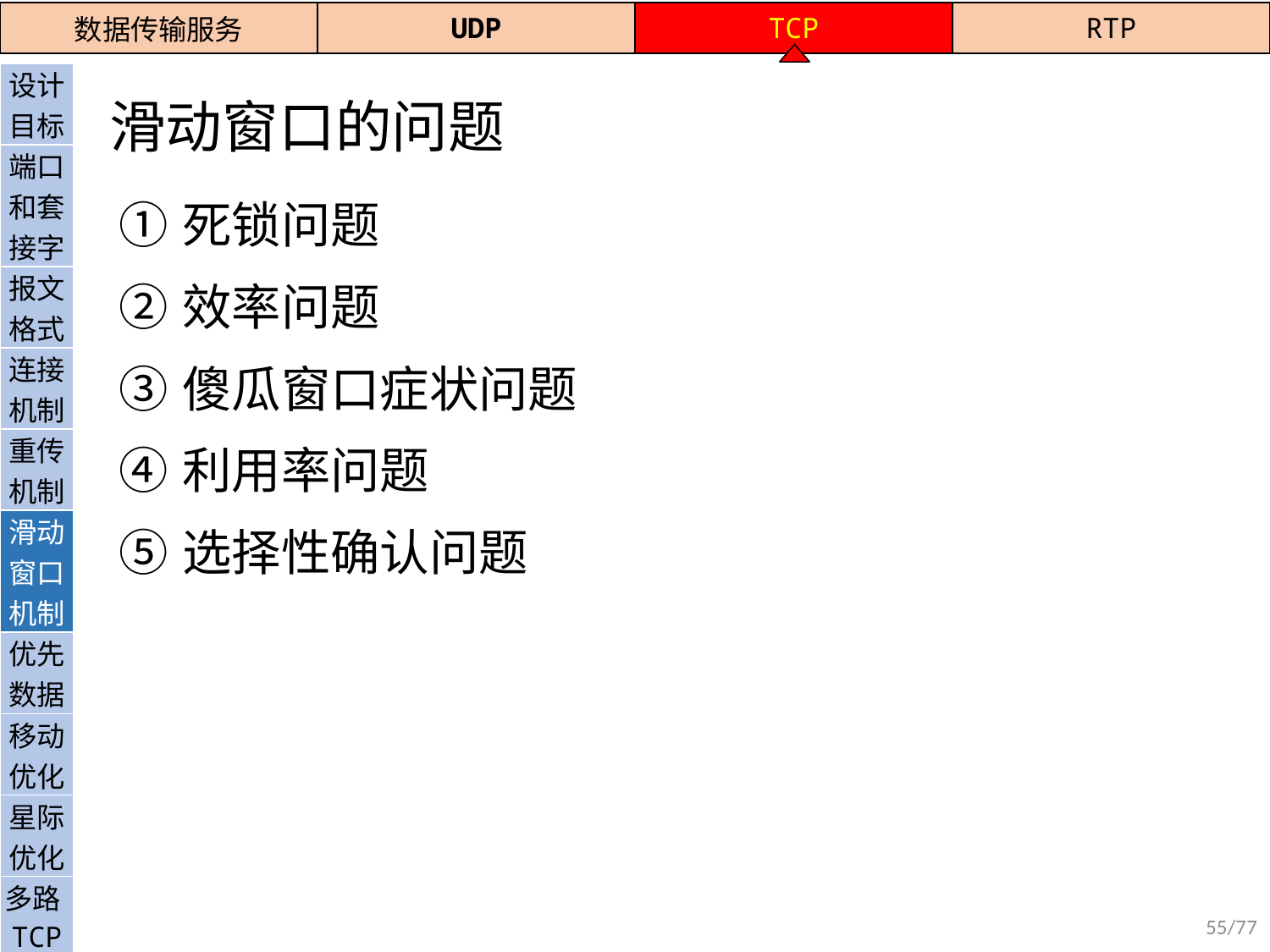

| 数据传输服务 | UDP | TCP | RTP |
| --- | --- | --- | --- |

# 滑动窗口的问题
| 设计目标 |
| --- |
| 端口和套接字 |
| 报文格式 |
| 连接机制 |
| 重传机制 |
| 滑动窗口机制 |
| 优先数据 |
| 移动优化 |
| 星际优化 |
| 多路TCP |
| QUIC |
①死锁问题
②效率问题
③傻瓜窗口症状问题
④利用率问题
⑤选择性确认问题
55/77